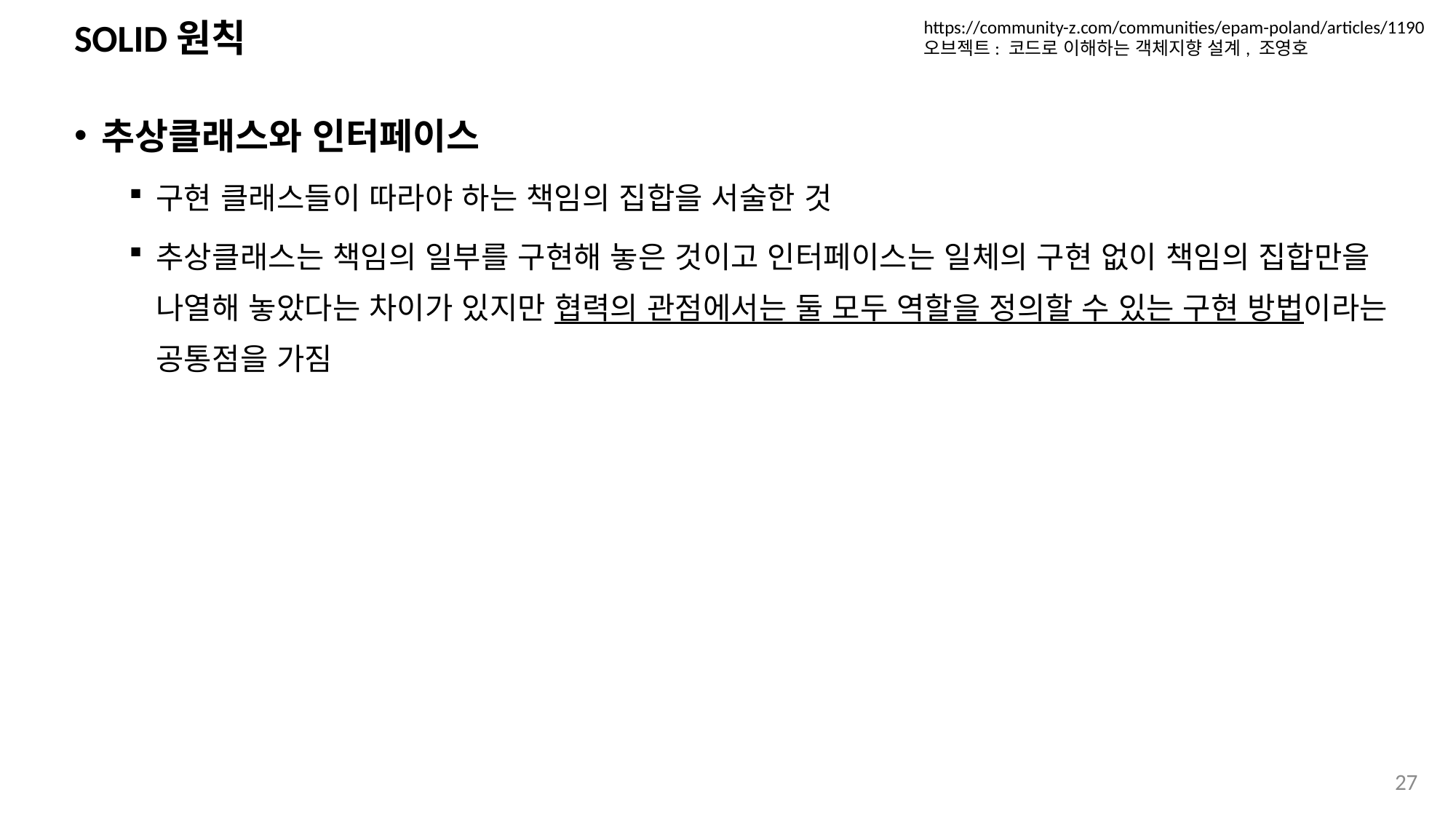

https://community-z.com/communities/epam-poland/articles/1190
오브젝트: 코드로 이해하는 객체지향 설계, 조영호
# SOLID원칙
추상클래스와 인터페이스
구현 클래스들이 따라야 하는 책임의 집합을 서술한 것
추상클래스는 책임의 일부를 구현해 놓은 것이고 인터페이스는 일체의 구현 없이 책임의 집합만을 나열해 놓았다는 차이가 있지만 협력의 관점에서는 둘 모두 역할을 정의할 수 있는 구현 방법이라는 공통점을 가짐

27